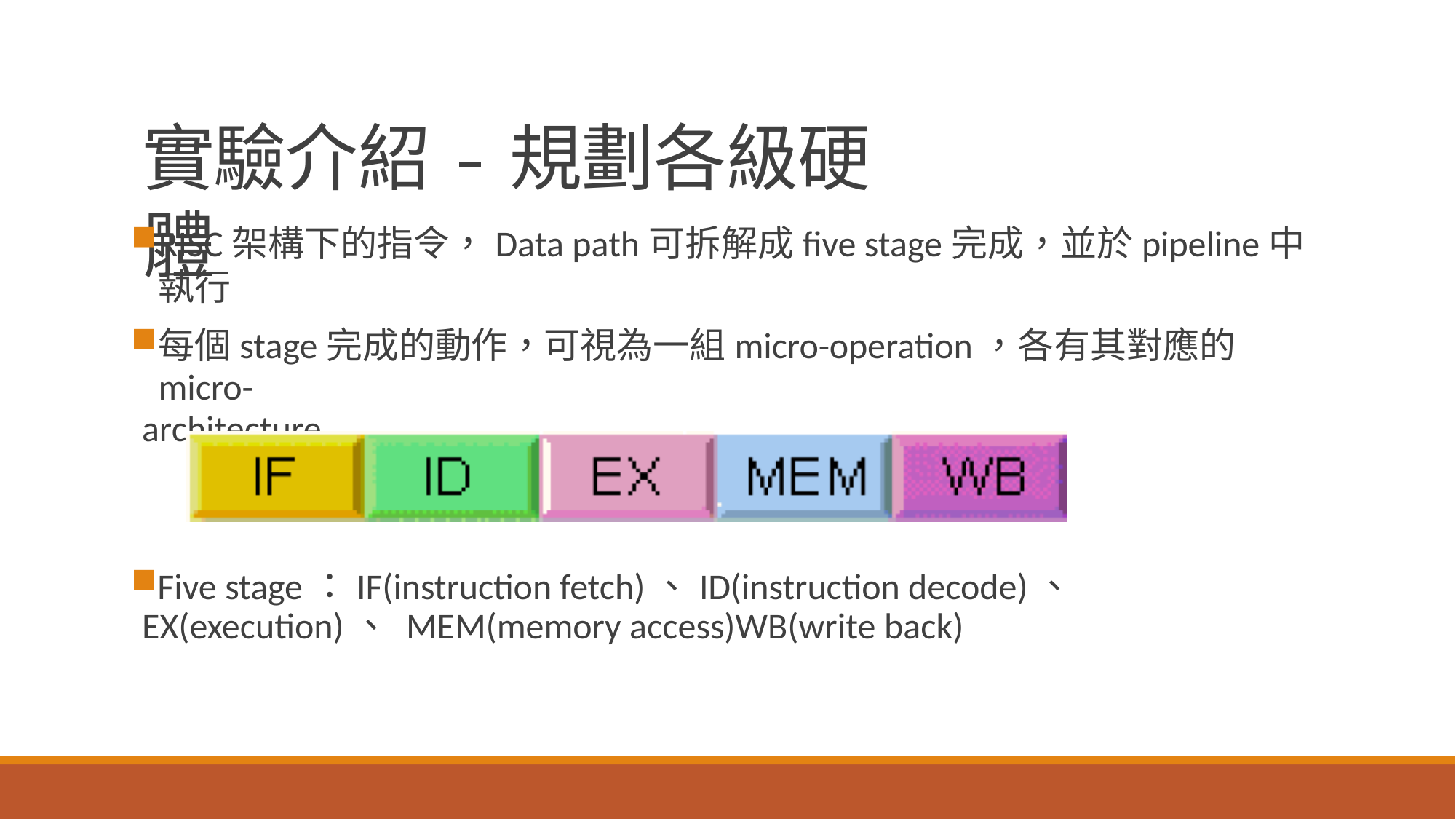

# 實驗介紹-規劃各級硬體
RISC架構下的指令，Data path可拆解成five stage完成，並於pipeline中執行
每個stage完成的動作，可視為一組micro-operation，各有其對應的micro-
architecture

Five stage：IF(instruction fetch)、ID(instruction decode)、 EX(execution)、 MEM(memory access)WB(write back)